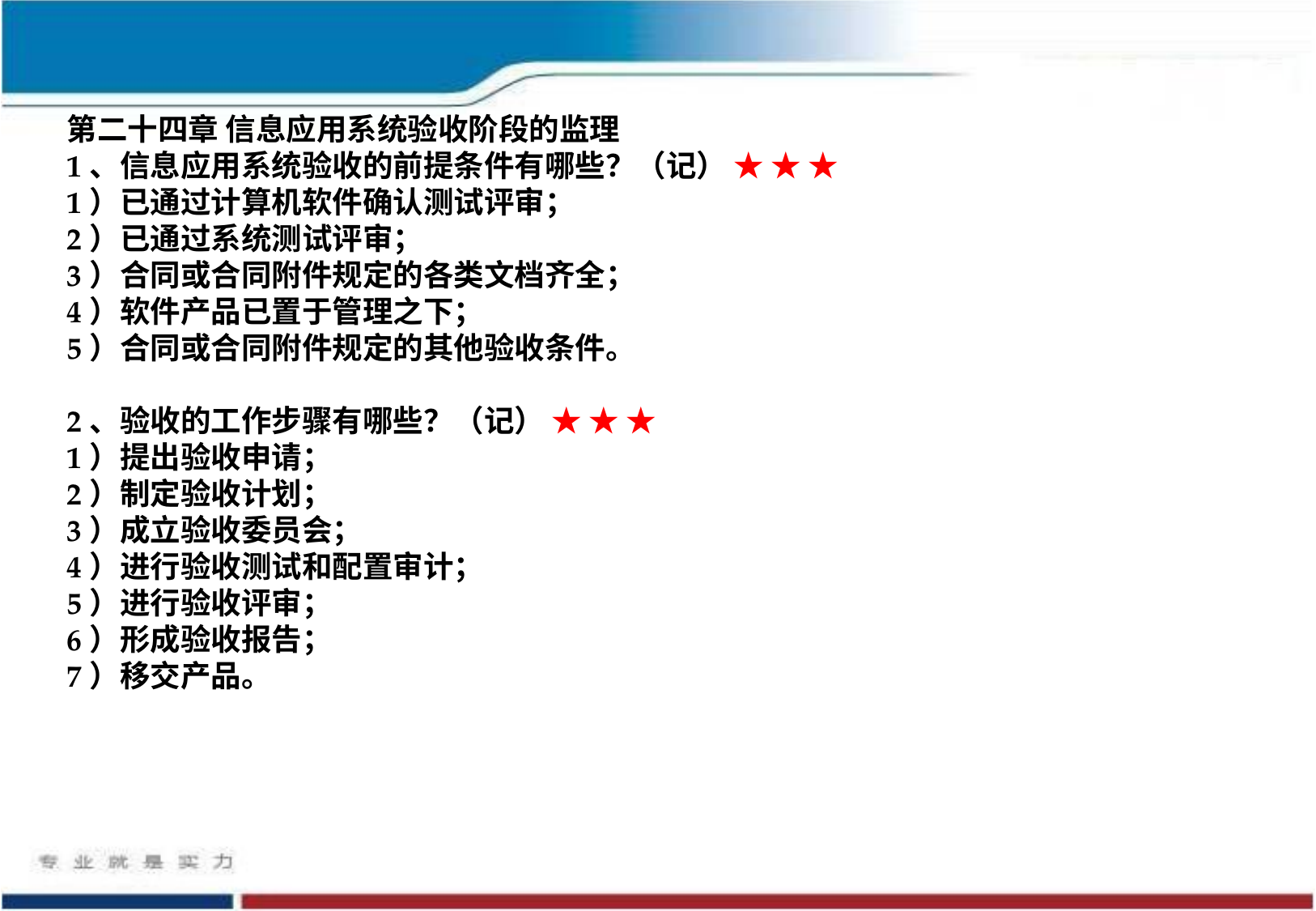

第二十四章 信息应用系统验收阶段的监理
1、信息应用系统验收的前提条件有哪些？（记） ★ ★ ★
1）已通过计算机软件确认测试评审；
2）已通过系统测试评审；
3）合同或合同附件规定的各类文档齐全；
4）软件产品已置于管理之下；
5）合同或合同附件规定的其他验收条件。

2、验收的工作步骤有哪些？（记） ★ ★ ★
1）提出验收申请；
2）制定验收计划；
3）成立验收委员会；
4）进行验收测试和配置审计；
5）进行验收评审；
6）形成验收报告；
7）移交产品。